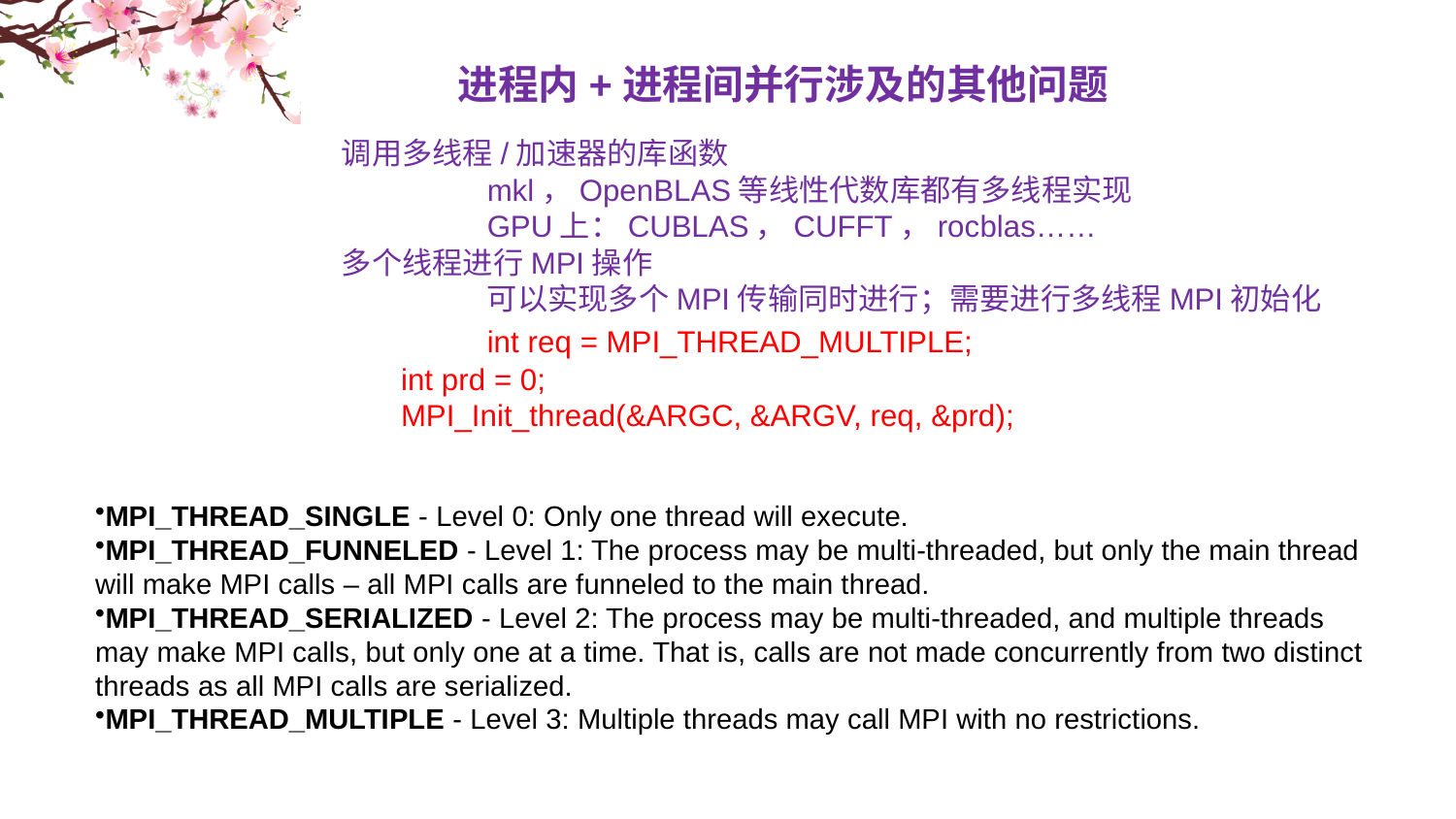

进程内+进程间并行涉及的其他问题
调用多线程/加速器的库函数
	mkl，OpenBLAS等线性代数库都有多线程实现
	GPU上：CUBLAS，CUFFT，rocblas……
多个线程进行MPI操作
	可以实现多个MPI传输同时进行；需要进行多线程MPI初始化
	int req = MPI_THREAD_MULTIPLE;
       int prd = 0;
       MPI_Init_thread(&ARGC, &ARGV, req, &prd);

MPI_THREAD_SINGLE - Level 0: Only one thread will execute.
MPI_THREAD_FUNNELED - Level 1: The process may be multi-threaded, but only the main thread will make MPI calls – all MPI calls are funneled to the main thread.
MPI_THREAD_SERIALIZED - Level 2: The process may be multi-threaded, and multiple threads may make MPI calls, but only one at a time. That is, calls are not made concurrently from two distinct threads as all MPI calls are serialized.
MPI_THREAD_MULTIPLE - Level 3: Multiple threads may call MPI with no restrictions.